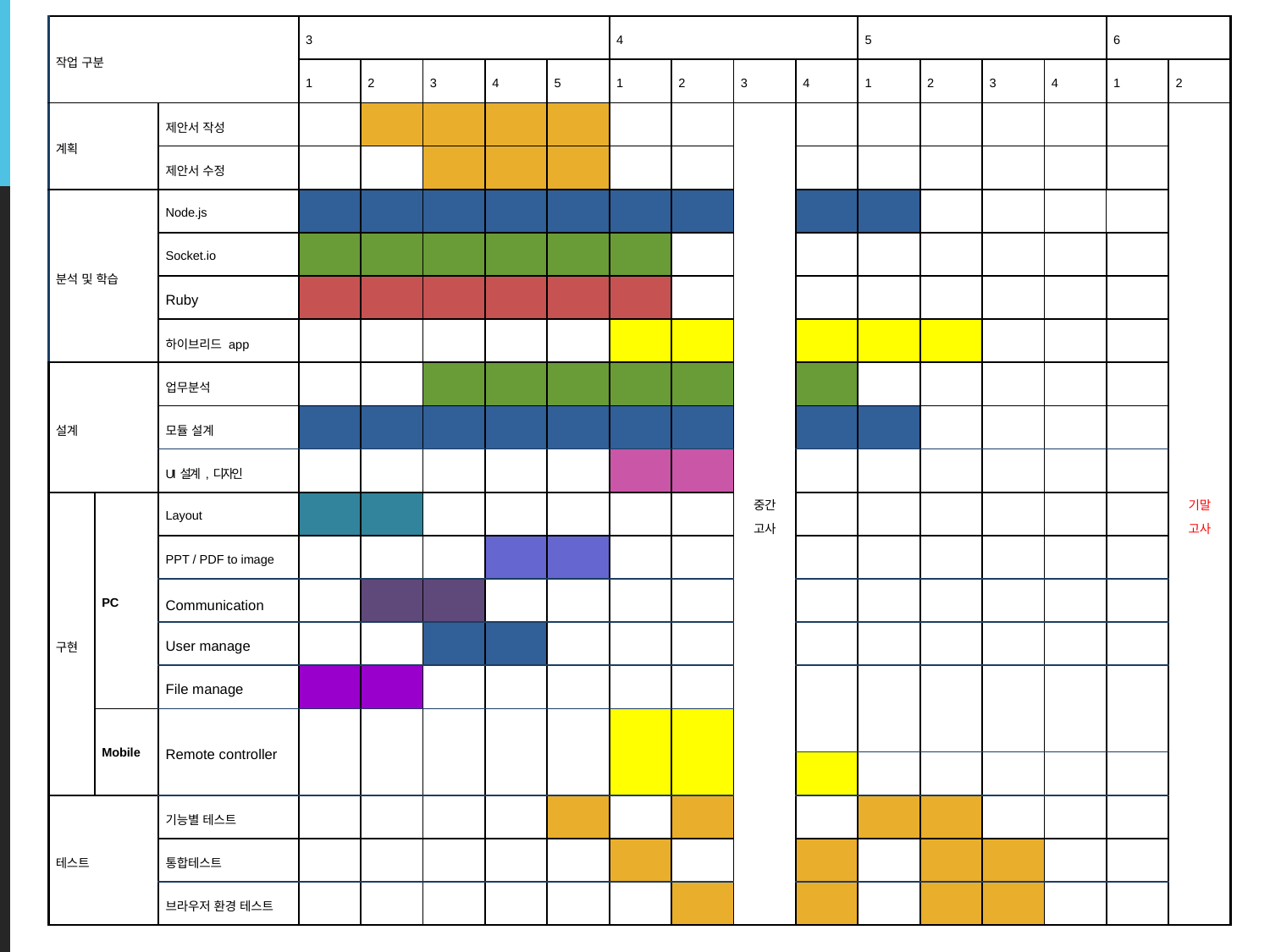

| 작업 구분 |  |  | 3 |  |  |  |  | 4 |  |  |  | 5 |  |  |  | 6 |  |
| --- | --- | --- | --- | --- | --- | --- | --- | --- | --- | --- | --- | --- | --- | --- | --- | --- | --- |
|  |  |  | 1 | 2 | 3 | 4 | 5 | 1 | 2 | 3 | 4 | 1 | 2 | 3 | 4 | 1 | 2 |
| 계획 |  | 제안서 작성 |  |  |  |  |  |  |  | 중간 고사 |  |  |  |  |  |  | 기말 고사 |
|  |  | 제안서 수정 |  |  |  |  |  |  |  |  |  |  |  |  |  |  |  |
| 분석 및 학습 |  | Node.js |  |  |  |  |  |  |  |  |  |  |  |  |  |  |  |
|  |  | Socket.io |  |  |  |  |  |  |  |  |  |  |  |  |  |  |  |
|  |  | Ruby |  |  |  |  |  |  |  |  |  |  |  |  |  |  |  |
|  |  | 하이브리드 app |  |  |  |  |  |  |  |  |  |  |  |  |  |  |  |
| 설계 |  | 업무분석 |  |  |  |  |  |  |  |  |  |  |  |  |  |  |  |
|  |  | 모듈 설계 |  |  |  |  |  |  |  |  |  |  |  |  |  |  |  |
|  |  | UI 설계 , 디자인 |  |  |  |  |  |  |  |  |  |  |  |  |  |  |  |
| 구현 | PC | Layout |  |  |  |  |  |  |  |  |  |  |  |  |  |  |  |
|  |  | PPT / PDF to image |  |  |  |  |  |  |  |  |  |  |  |  |  |  |  |
|  |  | Communication |  |  |  |  |  |  |  |  |  |  |  |  |  |  |  |
|  |  | User manage |  |  |  |  |  |  |  |  |  |  |  |  |  |  |  |
|  |  | File manage |  |  |  |  |  |  |  |  |  |  |  |  |  |  |  |
|  | Mobile | Remote controller |  |  |  |  |  |  |  |  |  |  |  |  |  |  |  |
|  |  |  |  |  |  |  |  |  |  |  |  |  |  |  |  |  |  |
| 테스트 |  | 기능별 테스트 |  |  |  |  |  |  |  |  |  |  |  |  |  |  |  |
|  |  | 통합테스트 |  |  |  |  |  |  |  |  |  |  |  |  |  |  |  |
|  |  | 브라우저 환경 테스트 |  |  |  |  |  |  |  |  |  |  |  |  |  |  |  |
|  |  |  |  |  |  |  |  |  |  |  |  |  |  |  |  |  |  |